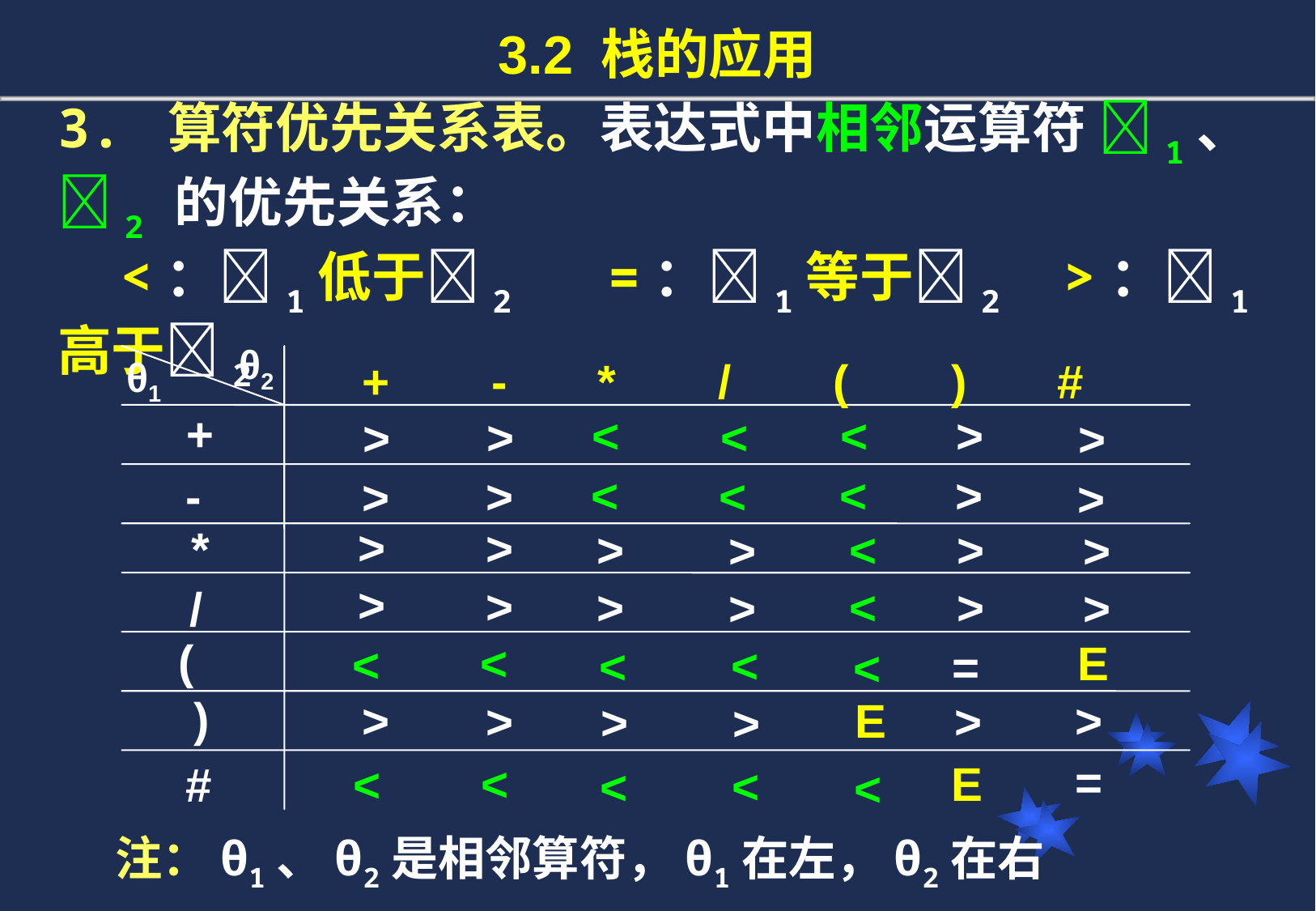

3.2 栈的应用
3. 算符优先关系表。表达式中相邻运算符 θ1、θ2 的优先关系：
    <：θ1低于θ2   =：θ1等于θ2  >：θ1高于θ2
θ2

θ1

+         -        *         /         (         )        #
+

-

*

/
(

)

#

<
<
>
>
<
>
>
<
<
>
>
<
>
>
>
>
>
<
>
>
>
>
>
>
<
>
>
>
<
E
<
<
<
=
<
>
E
>
>
>
>
>
=
<
E
<
<
<
<
注：θ1、θ2是相邻算符，θ1在左，θ2在右